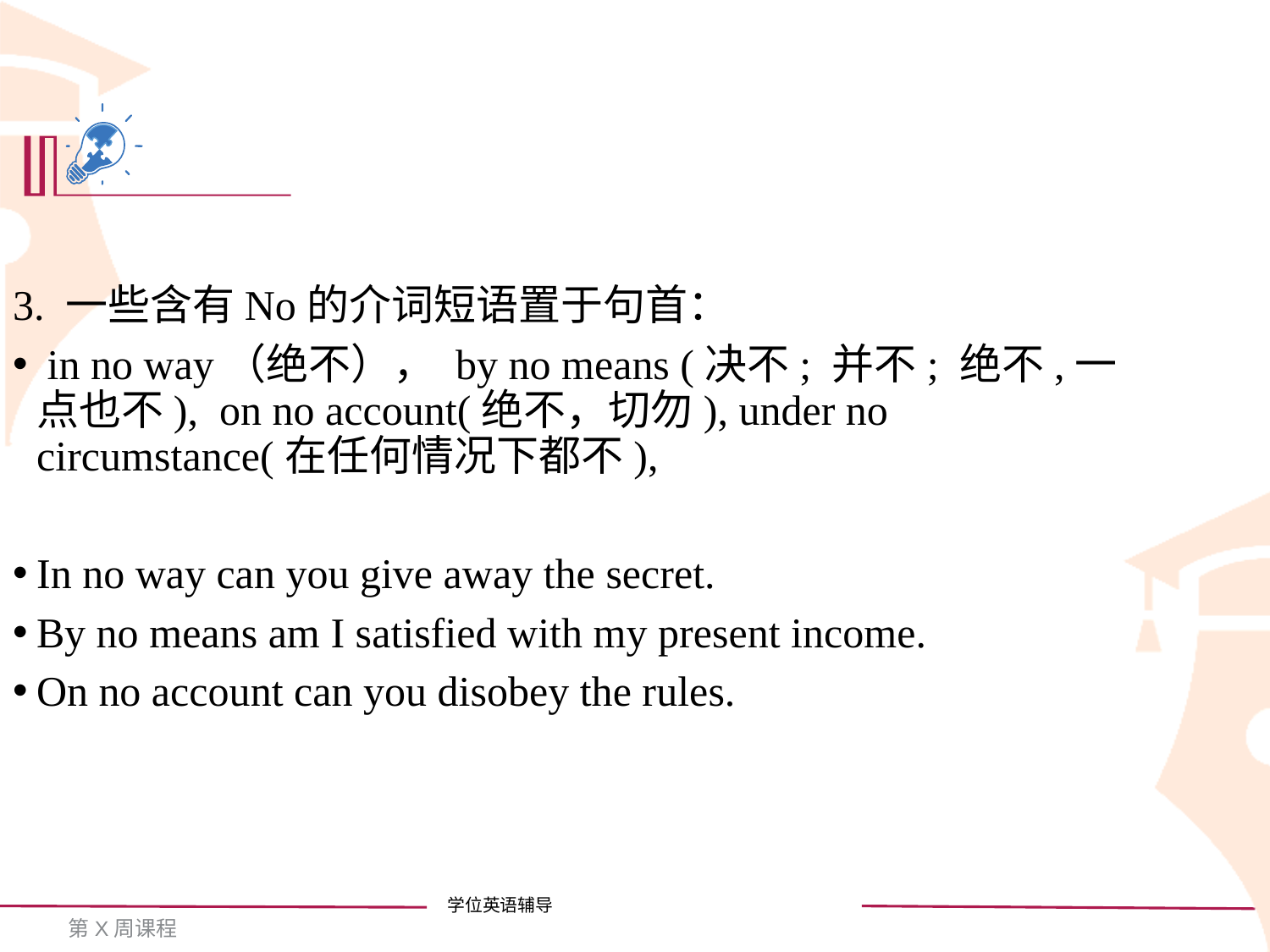

3. 一些含有No的介词短语置于句首：
 in no way（绝不）， by no means (决不; 并不; 绝不,一点也不),  on no account(绝不，切勿), under no circumstance(在任何情况下都不),

In no way can you give away the secret.
By no means am I satisfied with my present income.
On no account can you disobey the rules.